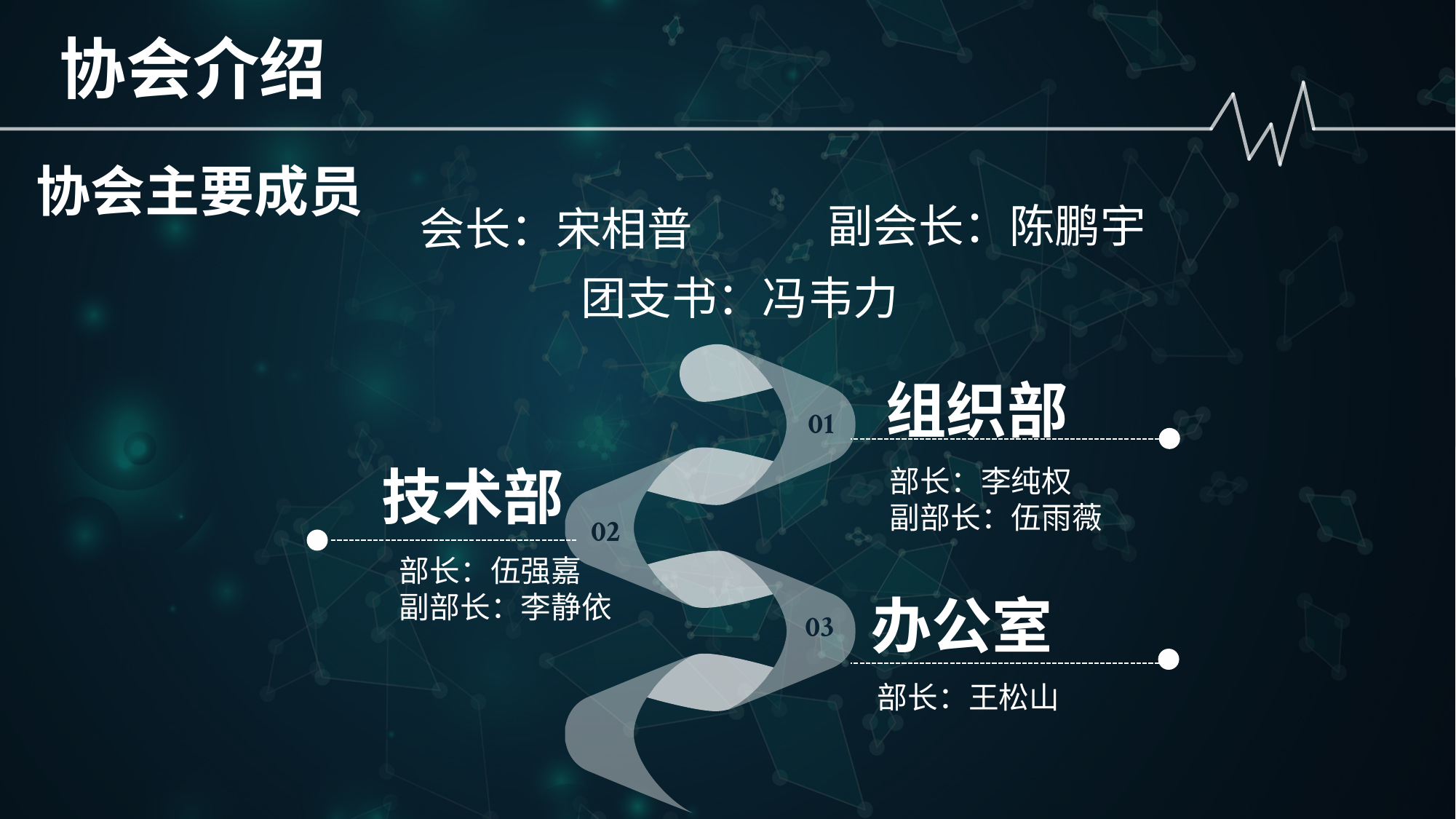

协会介绍
协会主要成员
副会长：陈鹏宇
会长：宋相普
团支书：冯韦力

01

02

03

组织部
部长：李纯权
副部长：伍雨薇
技术部
部长：伍强嘉
副部长：李静依
办公室
部长：王松山